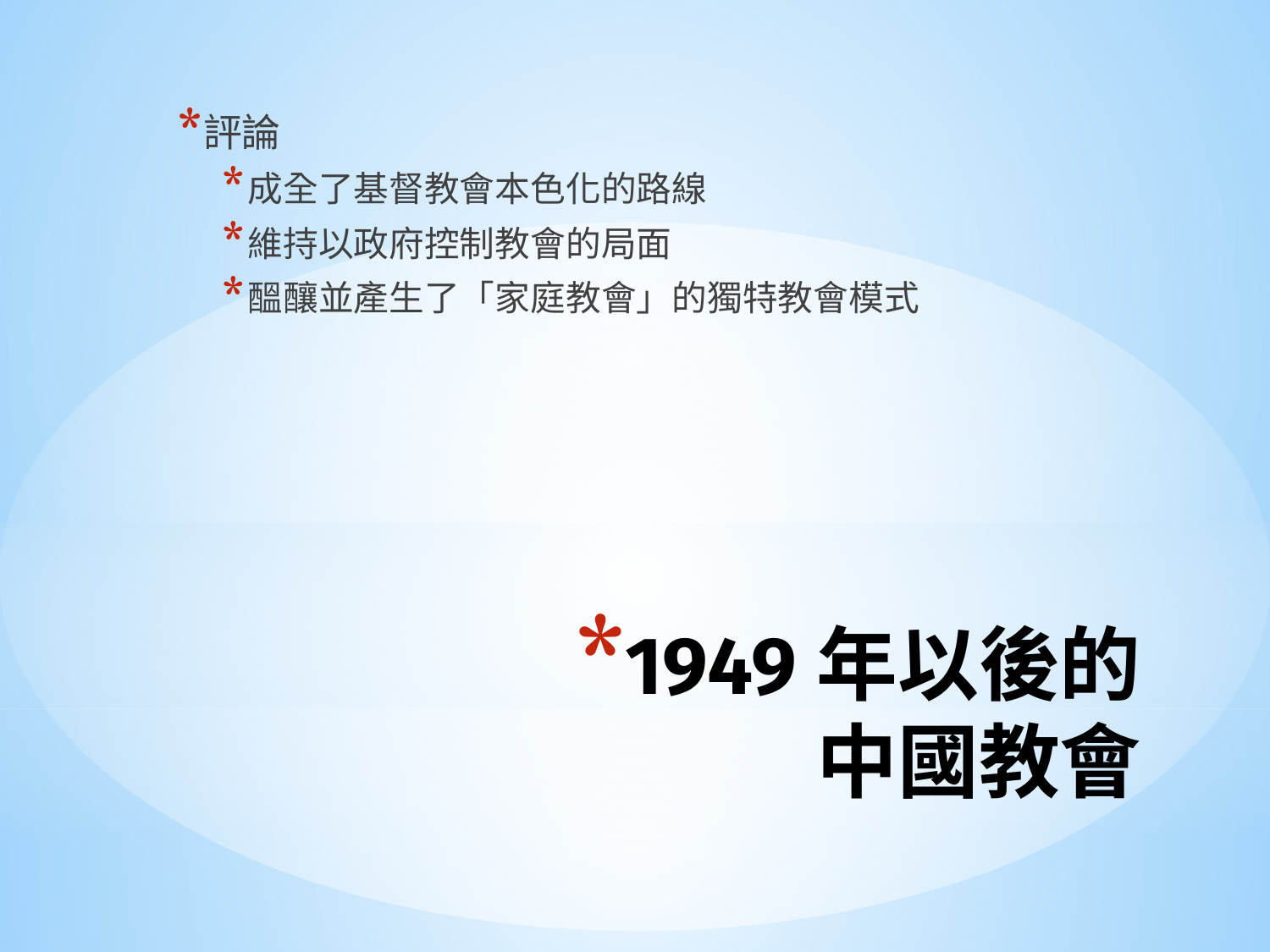

評論
成全了基督教會本色化的路線
維持以政府控制教會的局面
醞釀並產生了「家庭教會」的獨特教會模式
# 1949年以後的 中國教會